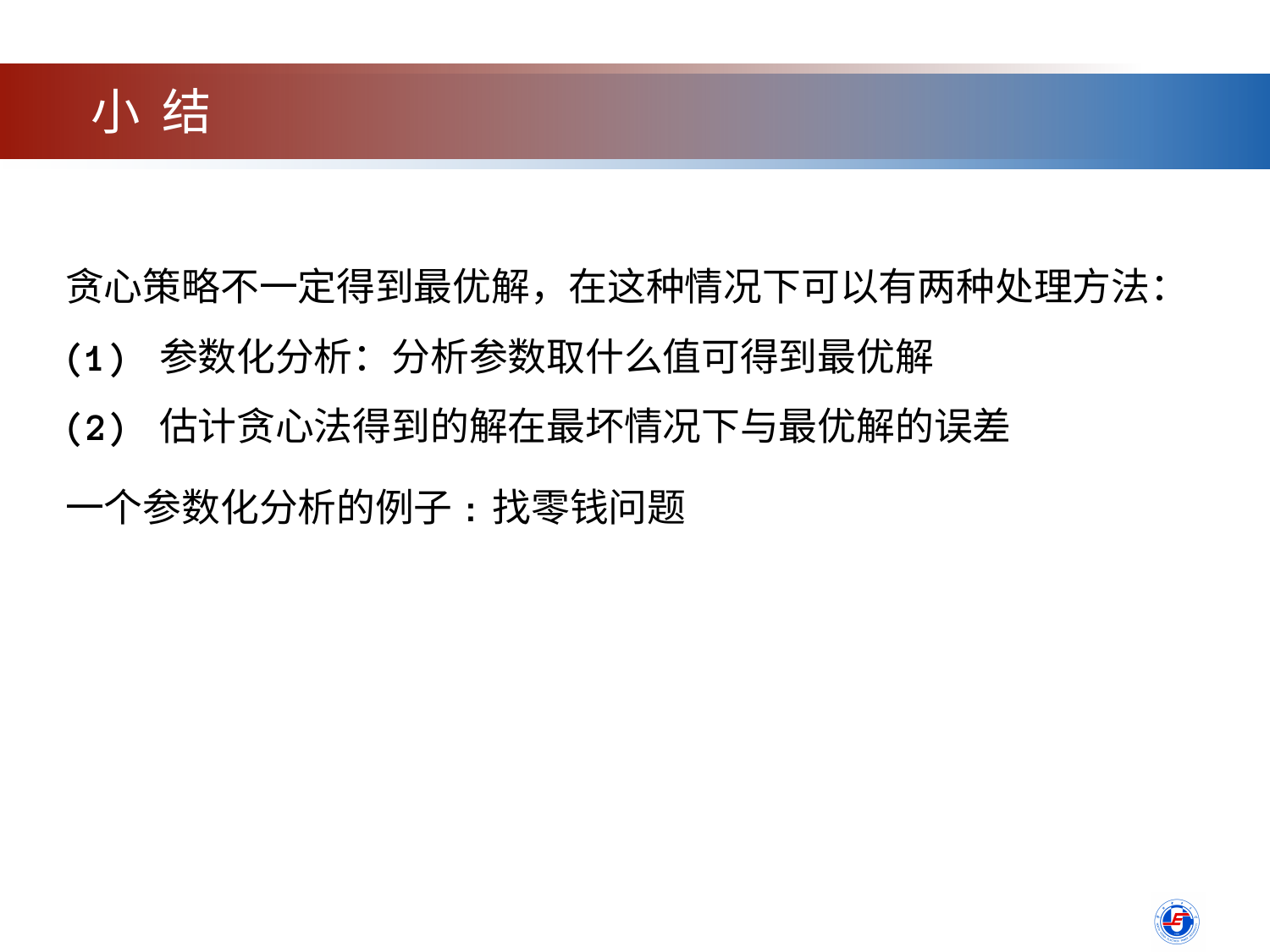

小  结
贪心策略不一定得到最优解，在这种情况下可以有两种处理方法：
(1) 参数化分析：分析参数取什么值可得到最优解
(2) 估计贪心法得到的解在最坏情况下与最优解的误差
一个参数化分析的例子:找零钱问题